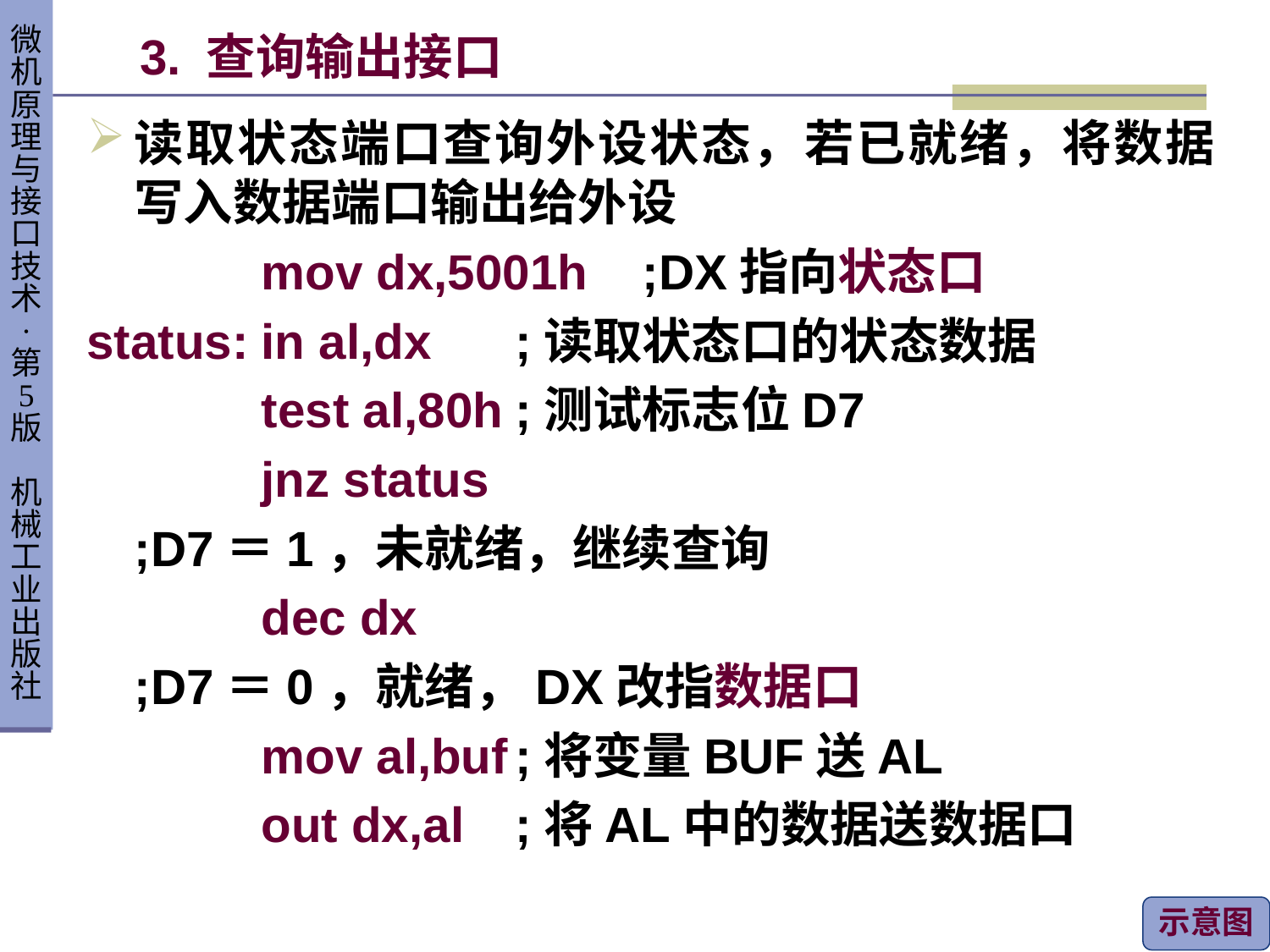

# 3. 查询输出接口
读取状态端口查询外设状态，若已就绪，将数据写入数据端口输出给外设
		mov dx,5001h	;DX指向状态口
status:	in al,dx	;读取状态口的状态数据
		test al,80h	;测试标志位D7
		jnz status
	;D7＝1，未就绪，继续查询
		dec dx
	;D7＝0，就绪，DX改指数据口
		mov al,buf	;将变量BUF送AL
		out dx,al	;将AL中的数据送数据口
示意图